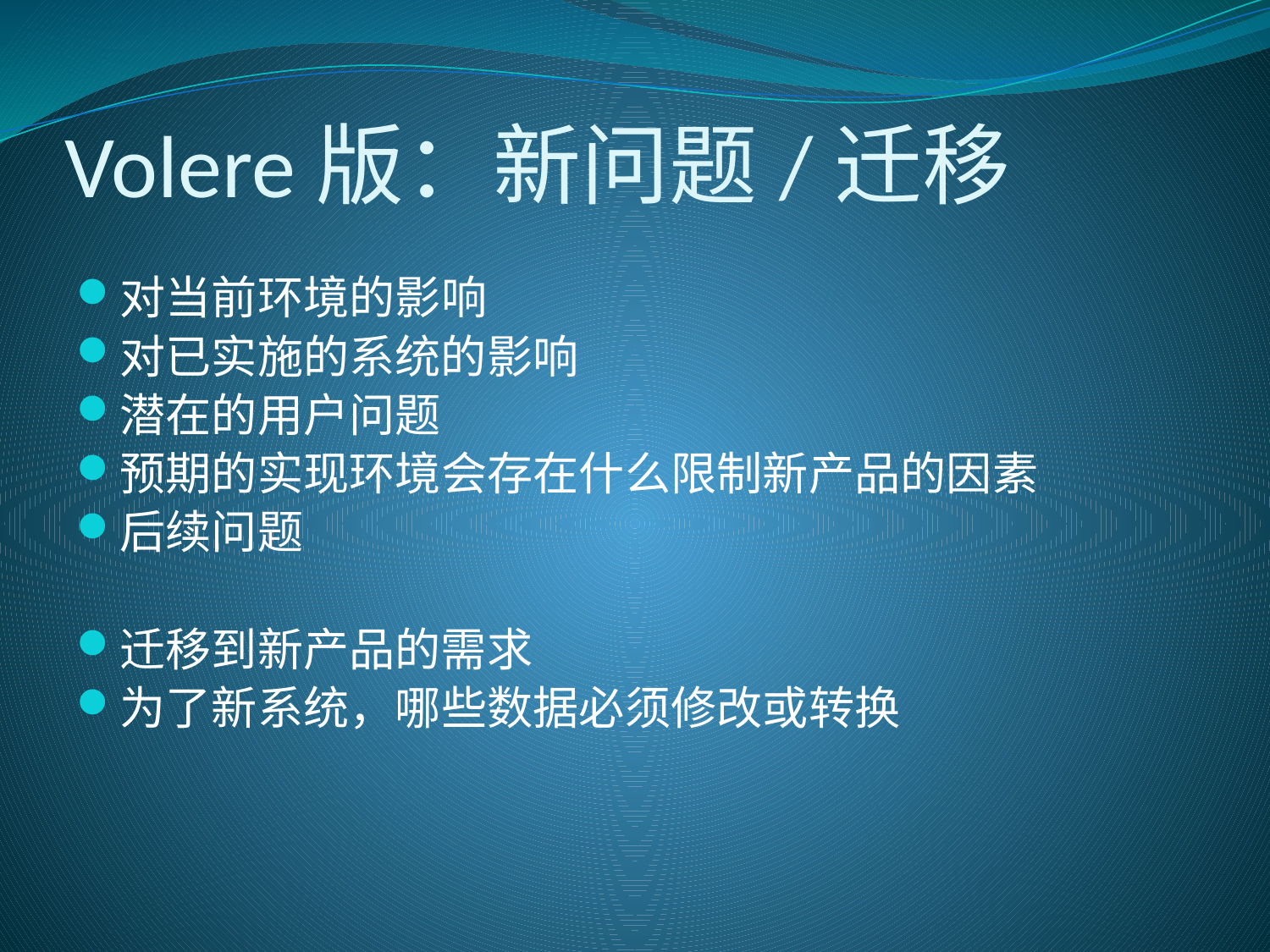

# Volere版：新问题/迁移
对当前环境的影响
对已实施的系统的影响
潜在的用户问题
预期的实现环境会存在什么限制新产品的因素
后续问题

迁移到新产品的需求
为了新系统，哪些数据必须修改或转换